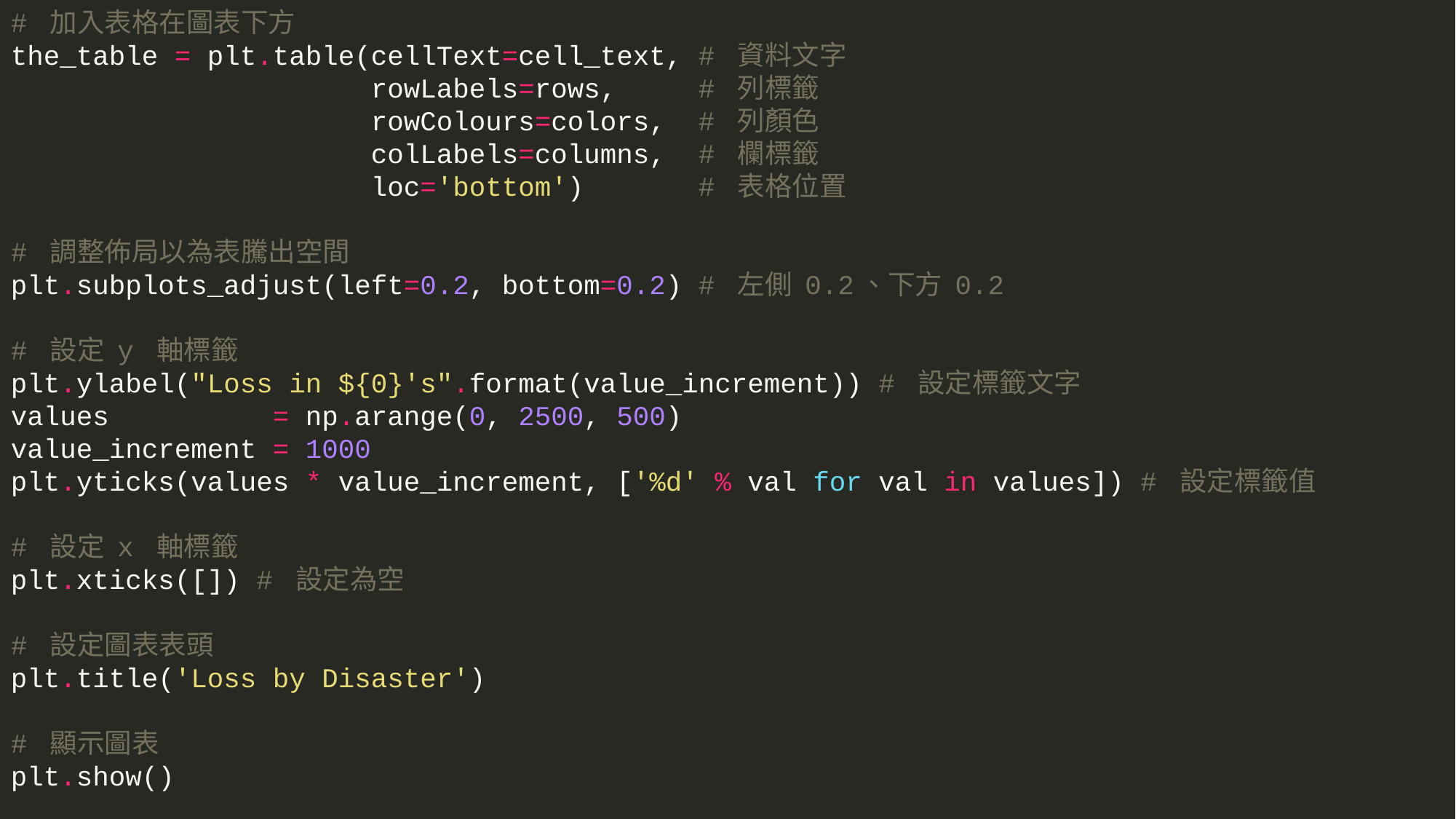

# 加入表格在圖表下方
the_table = plt.table(cellText=cell_text, # 資料文字
                      rowLabels=rows,     # 列標籤
                      rowColours=colors,  # 列顏色
                      colLabels=columns,  # 欄標籤
                      loc='bottom')       # 表格位置

# 調整佈局以為表騰出空間
plt.subplots_adjust(left=0.2, bottom=0.2) # 左側 0.2、下方 0.2

# 設定 y 軸標籤
plt.ylabel("Loss in ${0}'s".format(value_increment)) # 設定標籤文字
values          = np.arange(0, 2500, 500)
value_increment = 1000
plt.yticks(values * value_increment, ['%d' % val for val in values]) # 設定標籤值

# 設定 x 軸標籤
plt.xticks([]) # 設定為空

# 設定圖表表頭
plt.title('Loss by Disaster')

# 顯示圖表
plt.show()